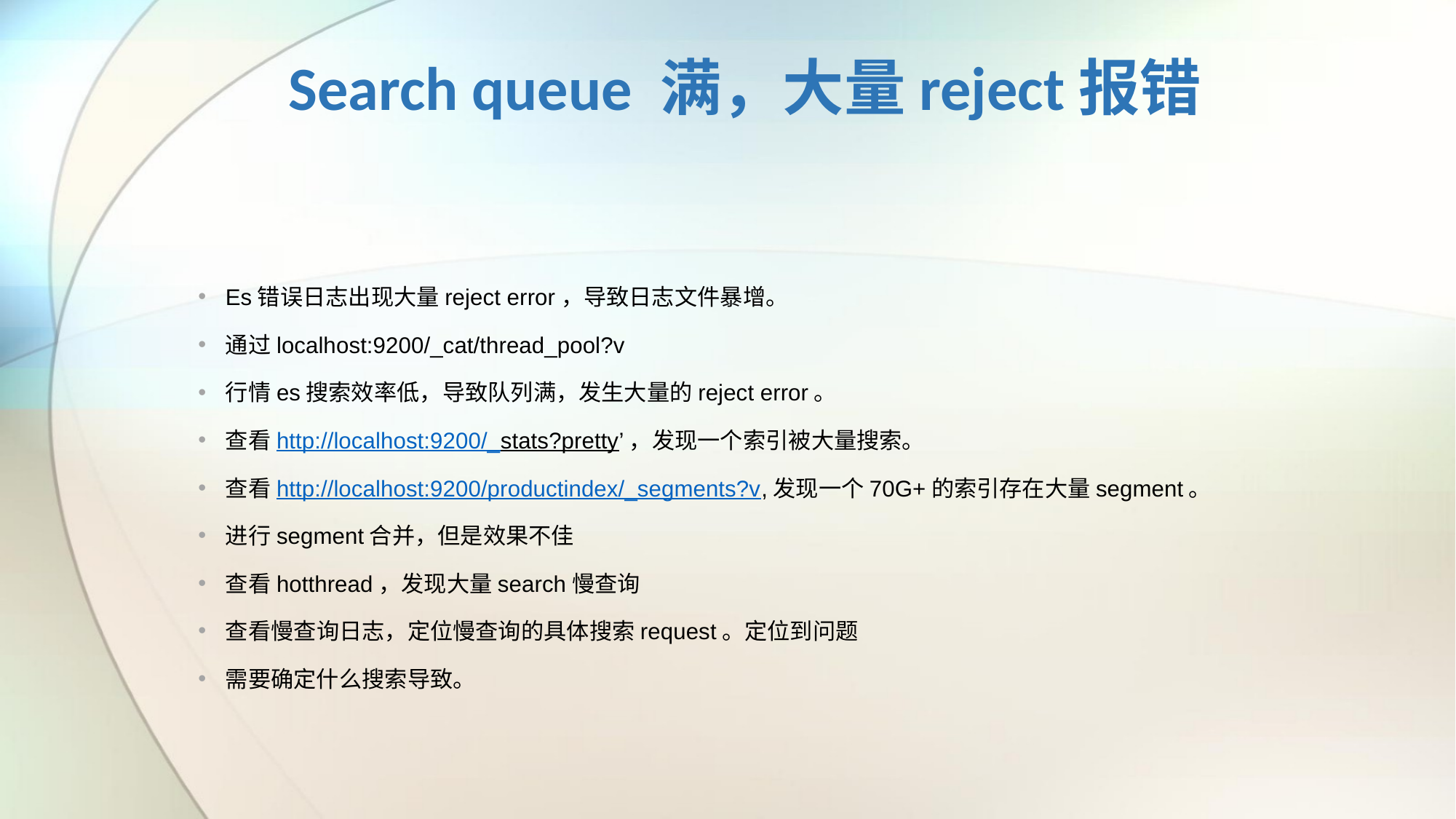

# Search queue 满，大量reject报错
Es错误日志出现大量reject error，导致日志文件暴增。
通过localhost:9200/_cat/thread_pool?v
行情es搜索效率低，导致队列满，发生大量的reject error。
查看http://localhost:9200/_stats?pretty’，发现一个索引被大量搜索。
查看http://localhost:9200/productindex/_segments?v,发现一个70G+的索引存在大量segment。
进行segment合并，但是效果不佳
查看hotthread，发现大量search慢查询
查看慢查询日志，定位慢查询的具体搜索request。定位到问题
需要确定什么搜索导致。